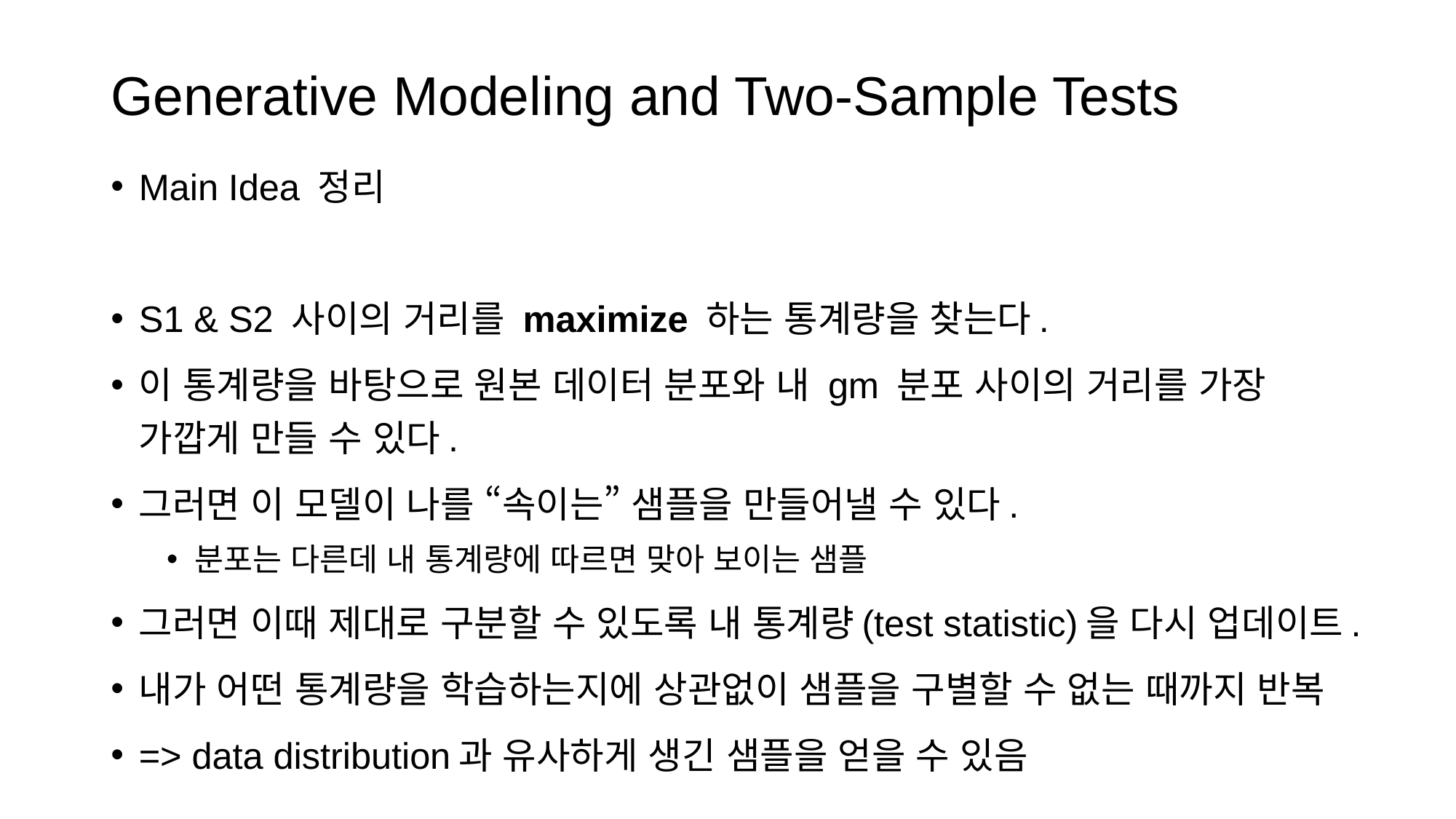

# Generative Modeling and Two-Sample Tests
Main Idea 정리

S1 & S2 사이의 거리를 maximize 하는 통계량을 찾는다.
이 통계량을 바탕으로 원본 데이터 분포와 내 gm 분포 사이의 거리를 가장 가깝게 만들 수 있다.
그러면 이 모델이 나를 “속이는” 샘플을 만들어낼 수 있다.
분포는 다른데 내 통계량에 따르면 맞아 보이는 샘플
그러면 이때 제대로 구분할 수 있도록 내 통계량(test statistic)을 다시 업데이트.
내가 어떤 통계량을 학습하는지에 상관없이 샘플을 구별할 수 없는 때까지 반복
=> data distribution과 유사하게 생긴 샘플을 얻을 수 있음